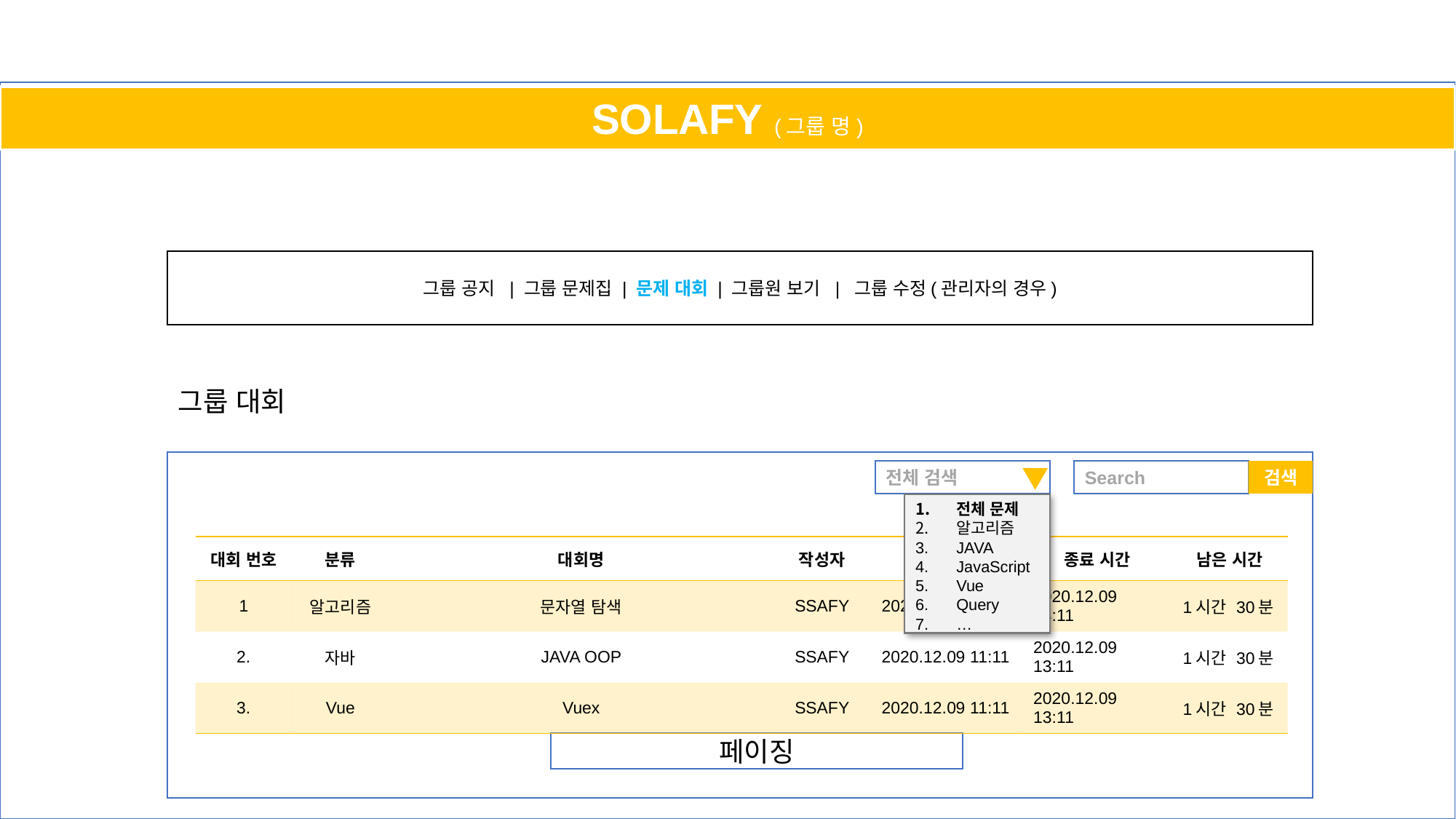

SOLAFY (그룹 명)

그룹 공지  | 그룹 문제집 | 문제 대회 | 그룹원 보기  |  그룹 수정(관리자의 경우)
그룹 대회

전체 검색
Search
검색

전체 문제
알고리즘
JAVA
JavaScript
Vue
Query
…

| 대회 번호 | 분류 | 대회명 | 작성자 | 시작시간 | 종료 시간 | 남은 시간 |
| --- | --- | --- | --- | --- | --- | --- |
| 1 | 알고리즘 | 문자열 탐색 | SSAFY | 2020.12.09 11:11 | 2020.12.09 13:11 | 1시간 30분 |
| 2. | 자바 | JAVA OOP | SSAFY | 2020.12.09 11:11 | 2020.12.09 13:11 | 1시간 30분 |
| 3. | Vue | Vuex | SSAFY | 2020.12.09 11:11 | 2020.12.09 13:11 | 1시간 30분 |
페이징